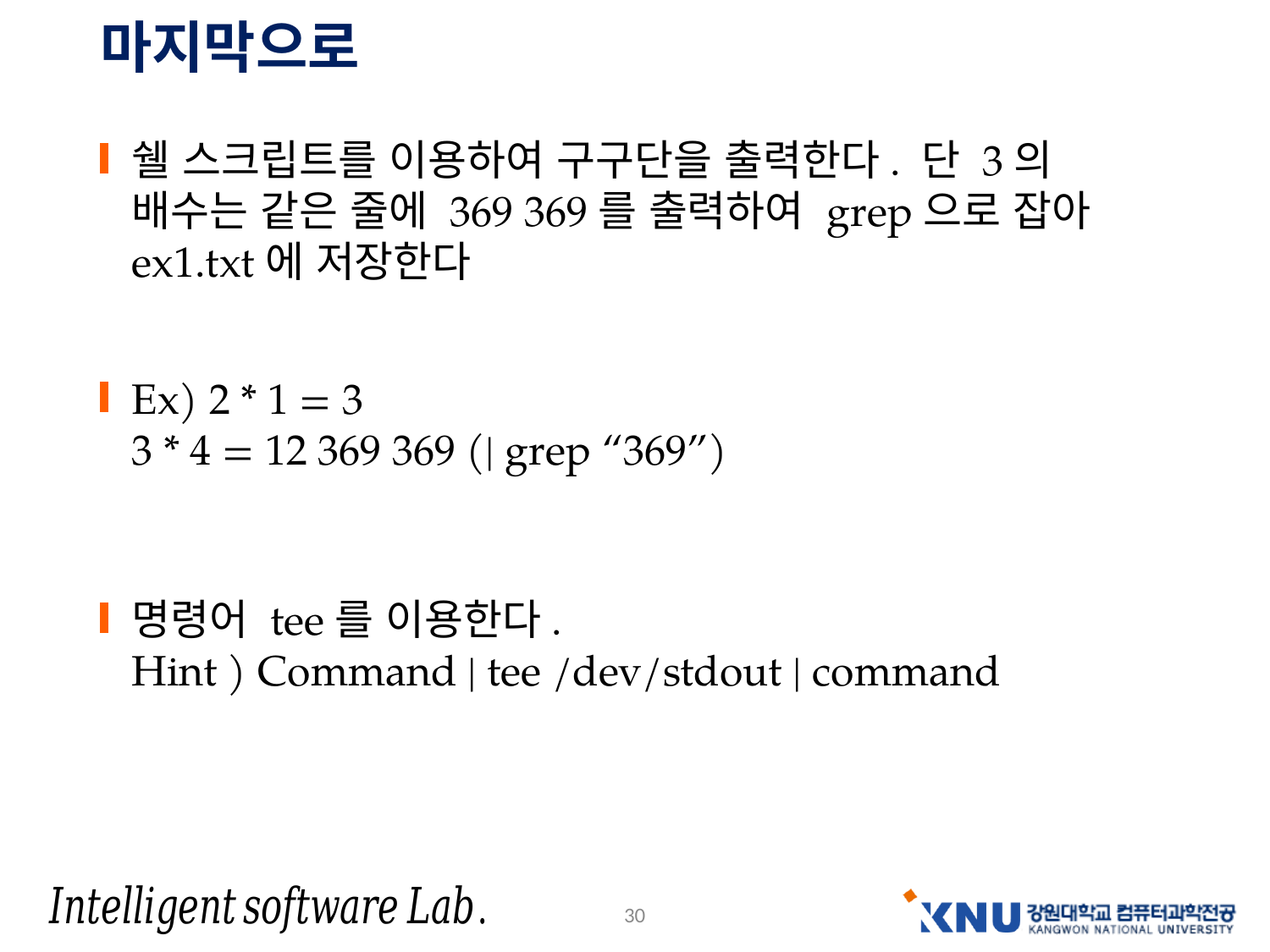

# 마지막으로
쉘 스크립트를 이용하여 구구단을 출력한다. 단 3의 배수는 같은 줄에 369 369를 출력하여 grep으로 잡아 ex1.txt에 저장한다

Ex) 2 * 1 = 3
3 * 4 = 12 369 369 (| grep “369”)
명령어 tee를 이용한다.
Hint ) Command | tee /dev/stdout | command